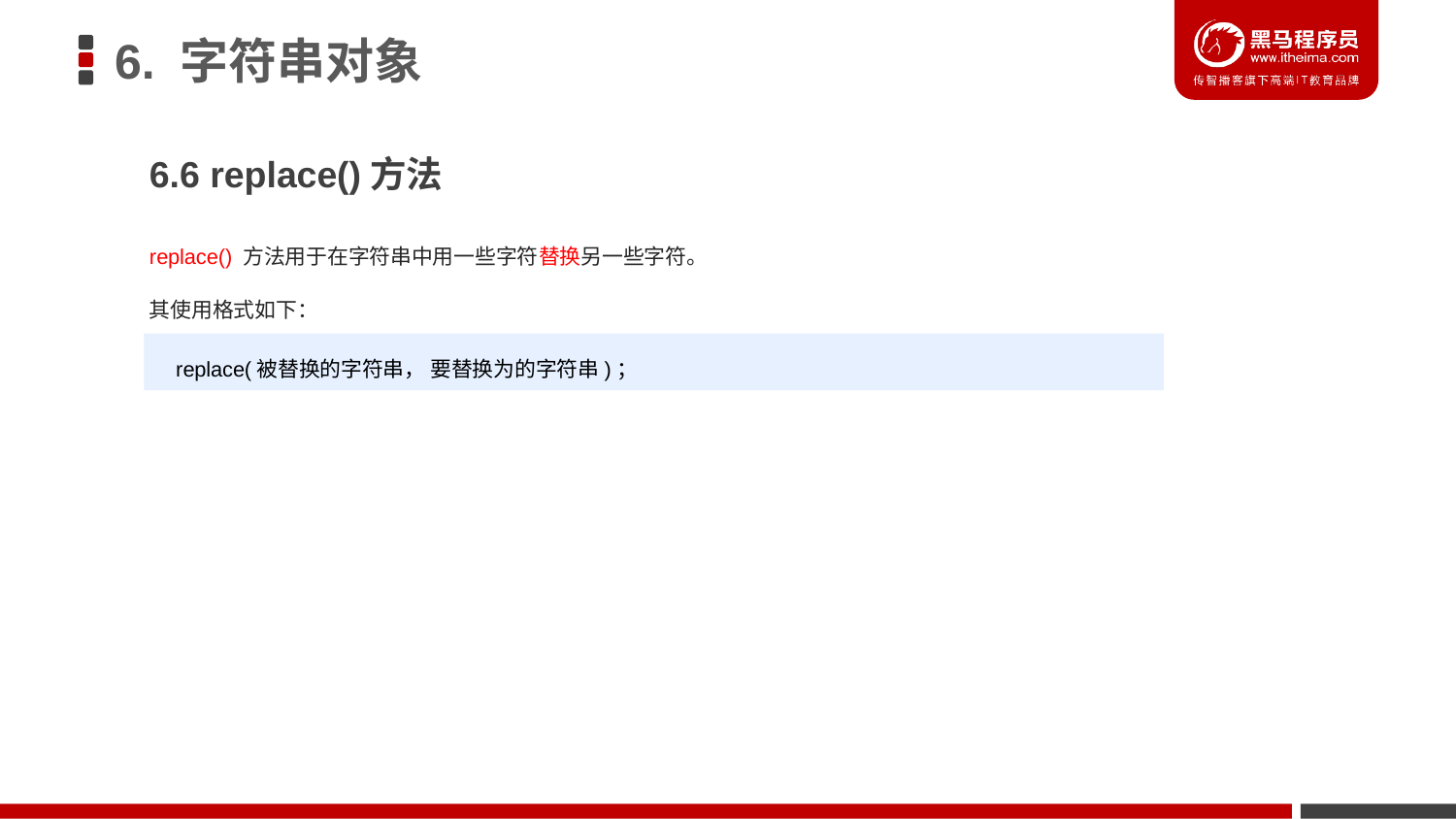

# 6. 字符串对象
6.6 replace()方法
replace() 方法用于在字符串中用一些字符替换另一些字符。
其使用格式如下：
replace(被替换的字符串， 要替换为的字符串)；